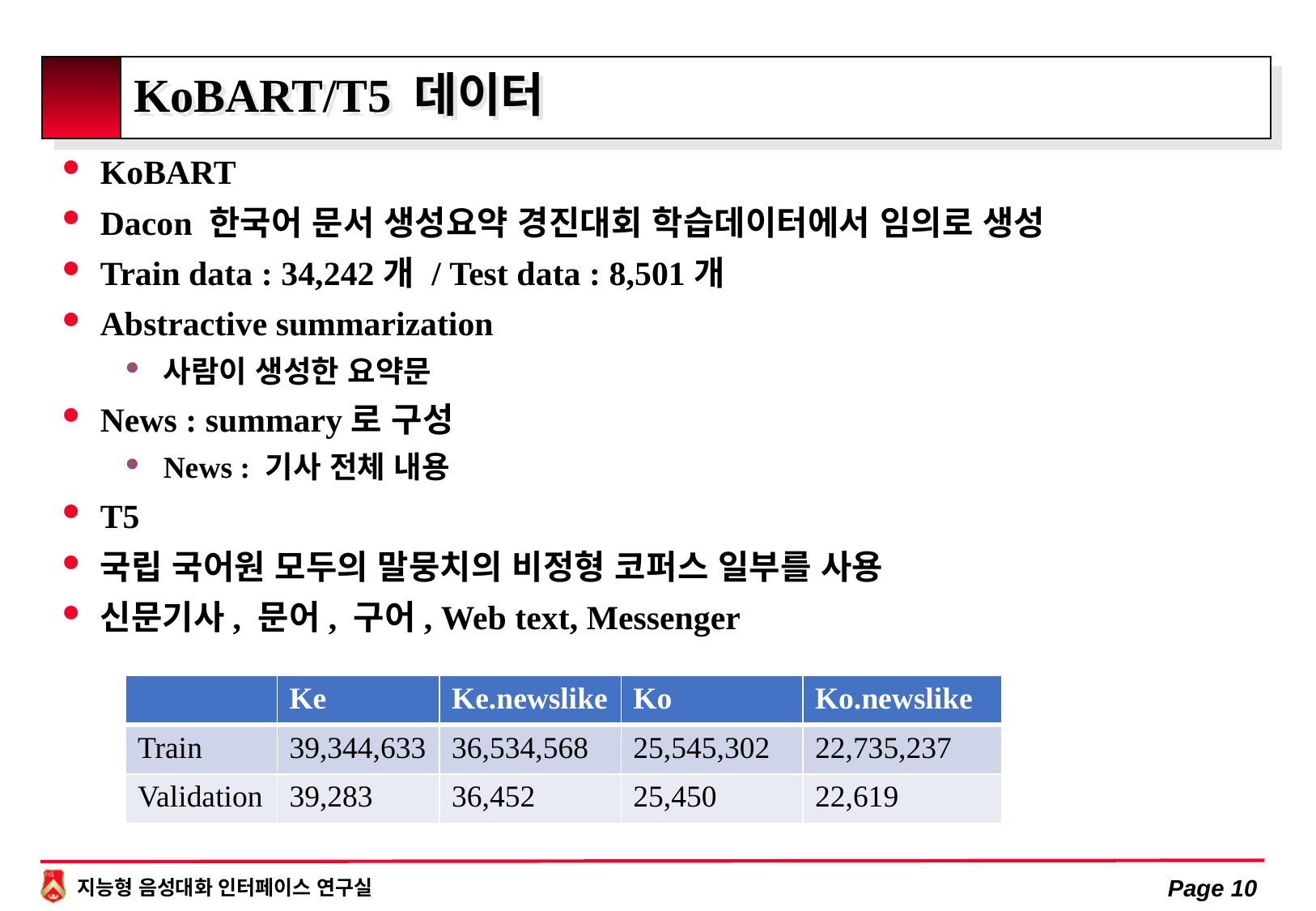

# KoBART/T5 데이터
KoBART
Dacon 한국어 문서 생성요약 경진대회 학습데이터에서 임의로 생성
Train data : 34,242개 / Test data : 8,501개
Abstractive summarization
사람이 생성한 요약문
News : summary로 구성
News : 기사 전체 내용
T5
국립 국어원 모두의 말뭉치의 비정형 코퍼스 일부를 사용
신문기사, 문어, 구어, Web text, Messenger

|  | Ke | Ke.newslike | Ko | Ko.newslike |
| --- | --- | --- | --- | --- |
| Train | 39,344,633 | 36,534,568 | 25,545,302 | 22,735,237 |
| Validation | 39,283 | 36,452 | 25,450 | 22,619 |
Page 10